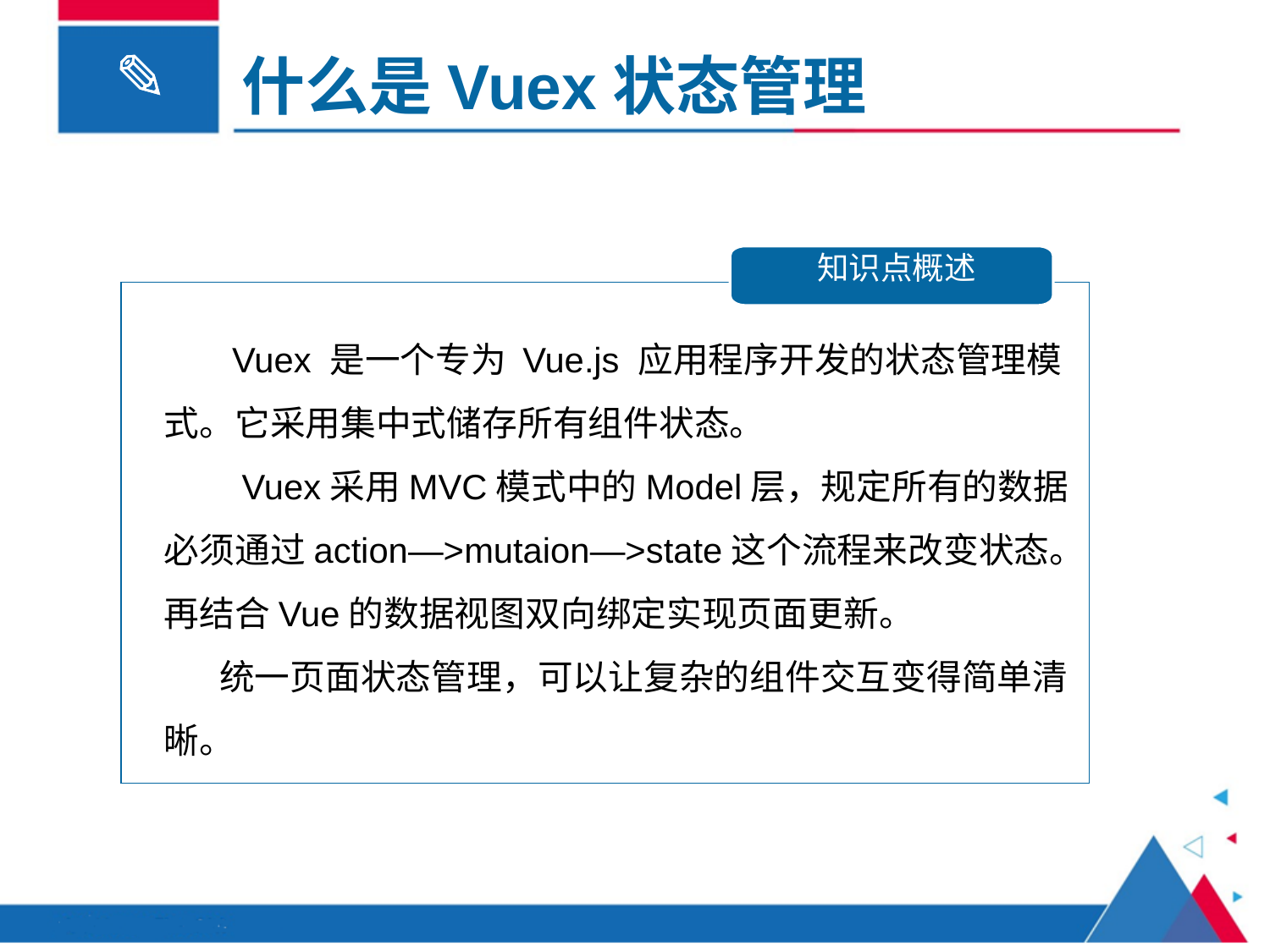

什么是Vuex状态管理
知识点概述

       Vuex 是一个专为 Vue.js 应用程序开发的状态管理模式。它采用集中式储存所有组件状态。
        Vuex采用MVC模式中的Model层，规定所有的数据必须通过action—>mutaion—>state这个流程来改变状态。再结合Vue的数据视图双向绑定实现页面更新。
      统一页面状态管理，可以让复杂的组件交互变得简单清晰。